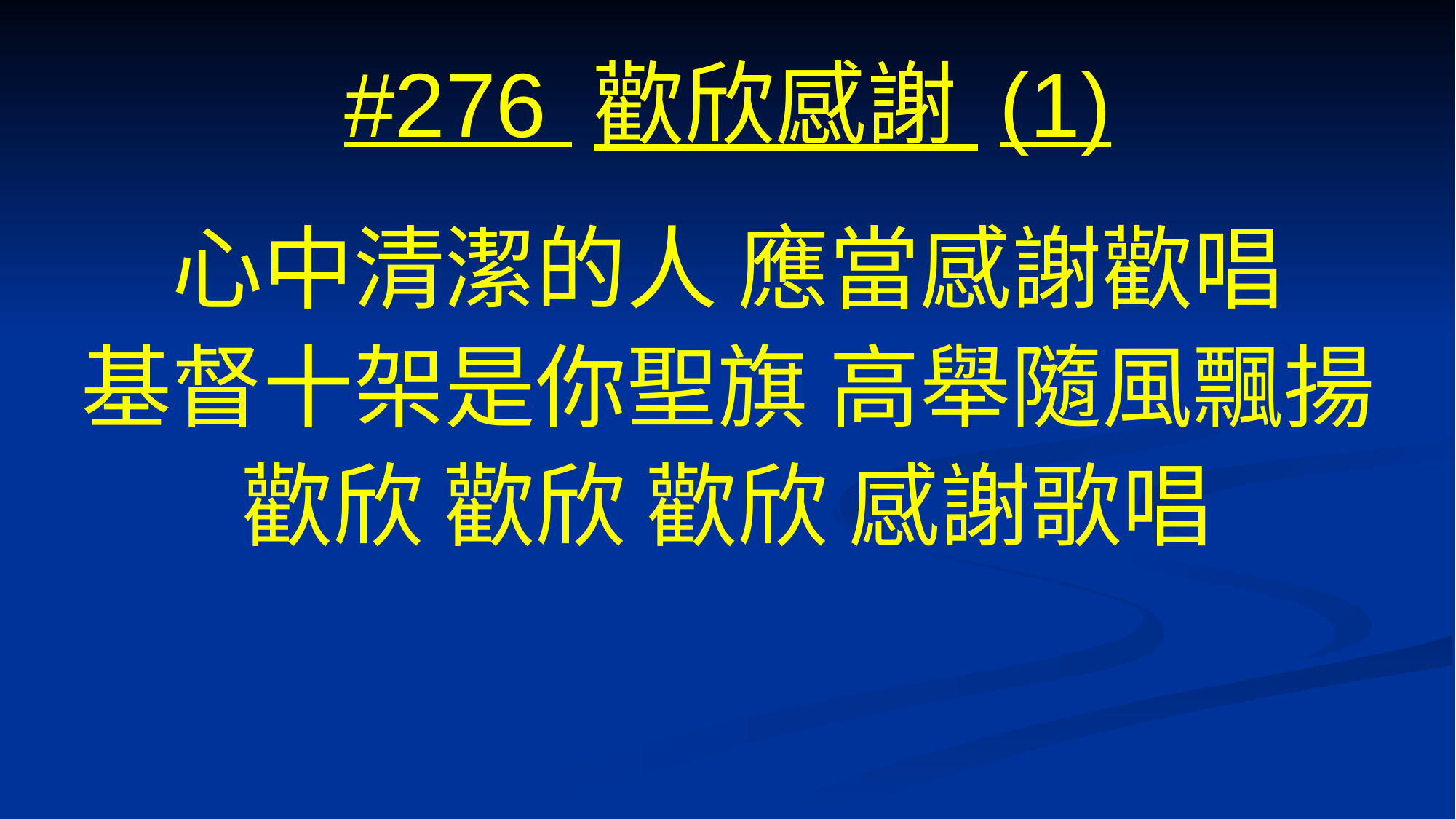

# #276 歡欣感謝 (1)
心中清潔的人 應當感謝歡唱
基督十架是你聖旗 高舉隨風飄揚
歡欣 歡欣 歡欣 感謝歌唱